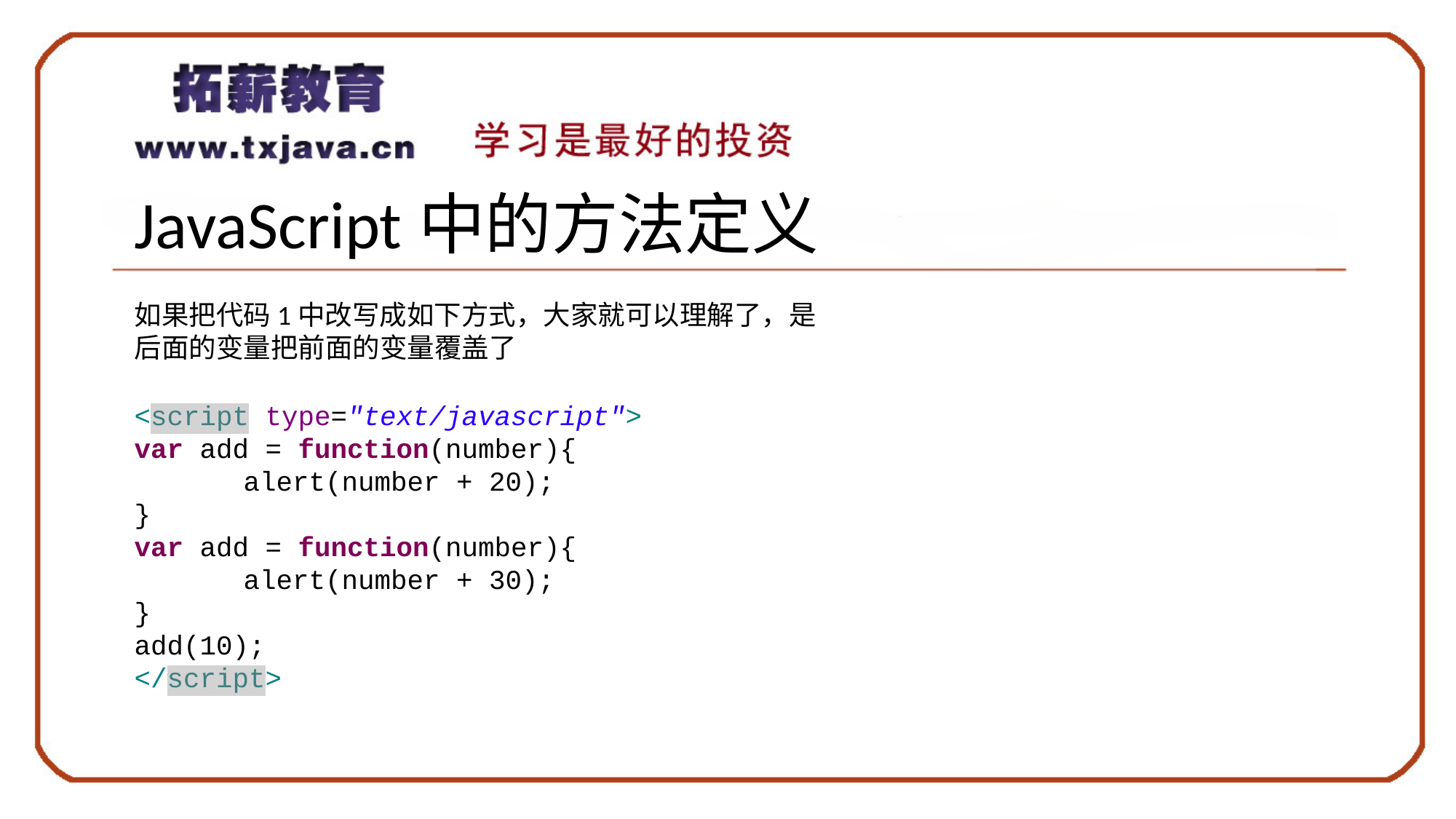

# JavaScript中的方法定义
如果把代码1中改写成如下方式，大家就可以理解了，是后面的变量把前面的变量覆盖了
<script type="text/javascript">
var add = function(number){
	alert(number + 20);
}
var add = function(number){
	alert(number + 30);
}
add(10);
</script>